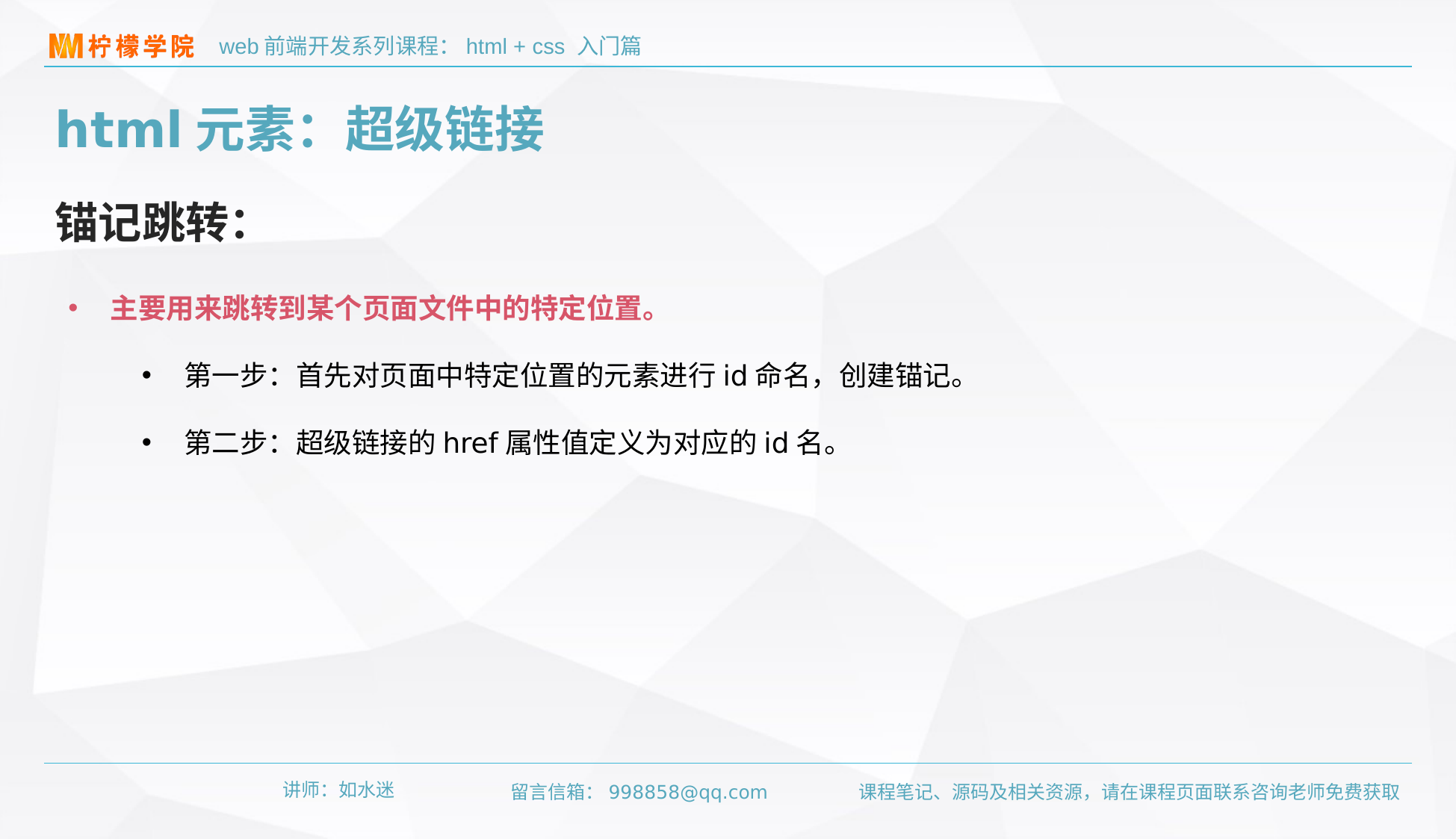

html元素：超级链接
锚记跳转：
主要用来跳转到某个页面文件中的特定位置。
第一步：首先对页面中特定位置的元素进行id命名，创建锚记。
第二步：超级链接的href属性值定义为对应的id名。